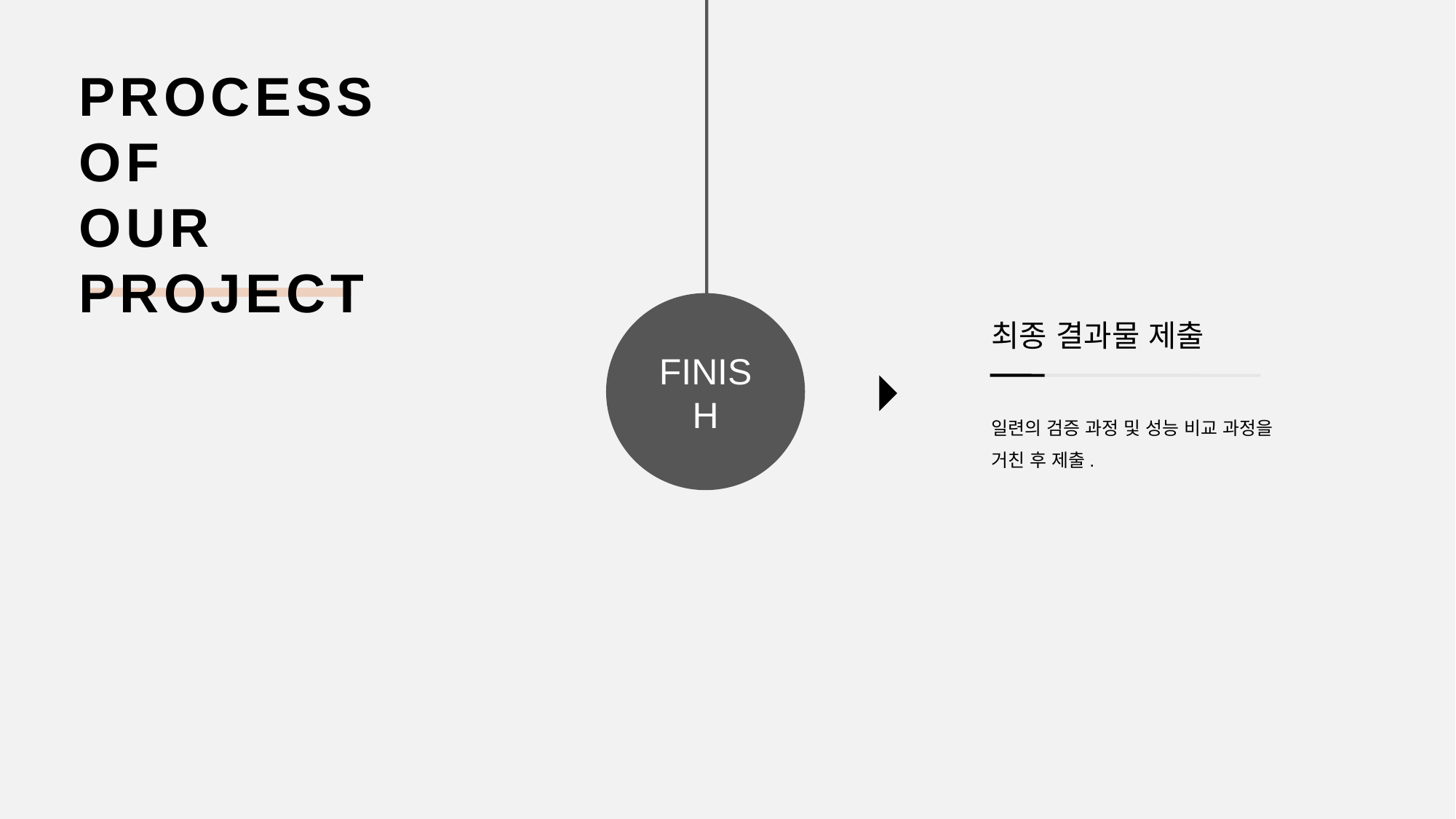

FINISH
PROCESS
OF
OUR
PROJECT

최종 결과물 제출

일련의 검증 과정 및 성능 비교 과정을 거친 후 제출.